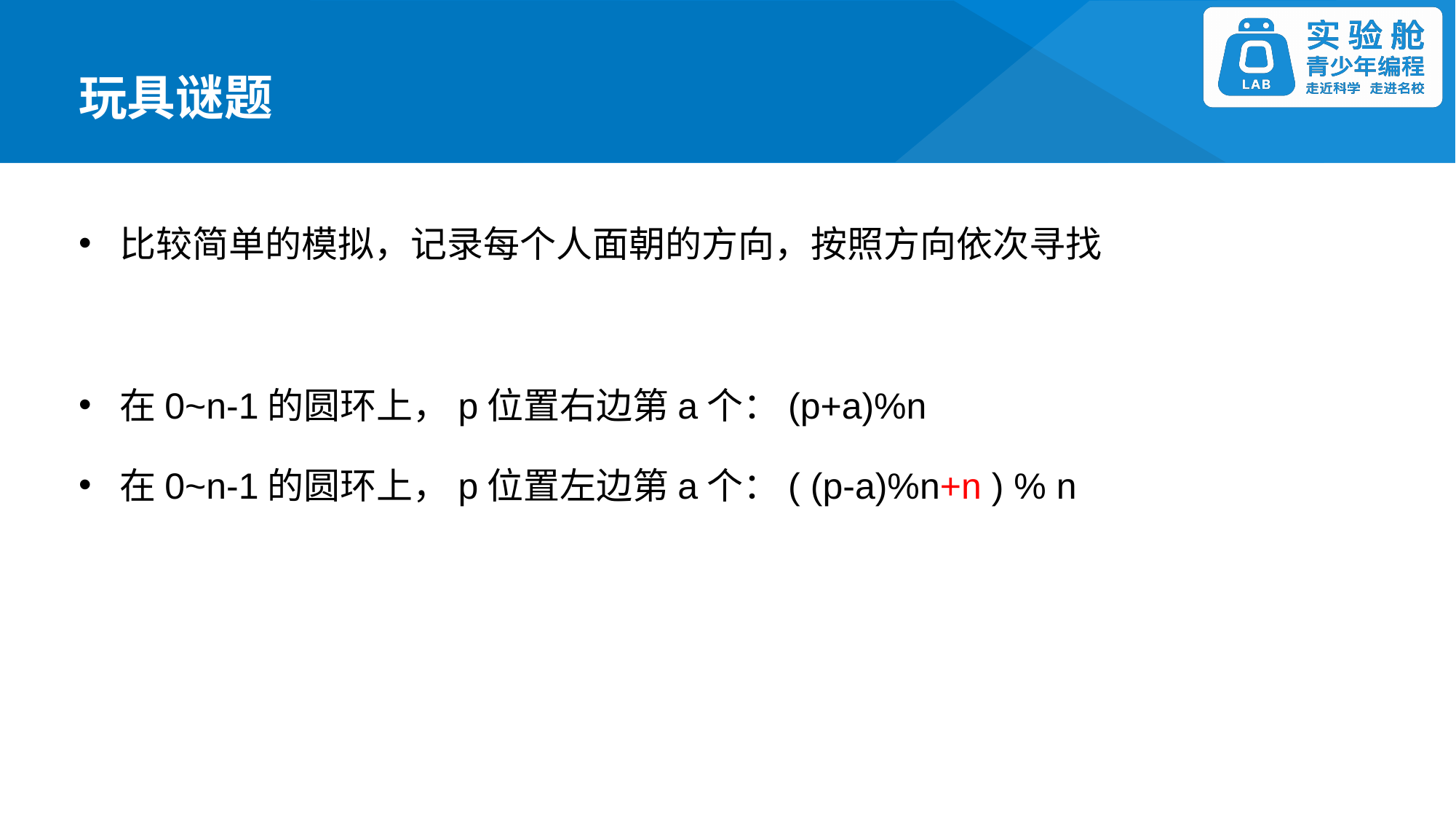

玩具谜题
比较简单的模拟，记录每个人面朝的方向，按照方向依次寻找

在0~n-1的圆环上，p位置右边第a个：(p+a)%n
在0~n-1的圆环上，p位置左边第a个：( (p-a)%n+n ) % n